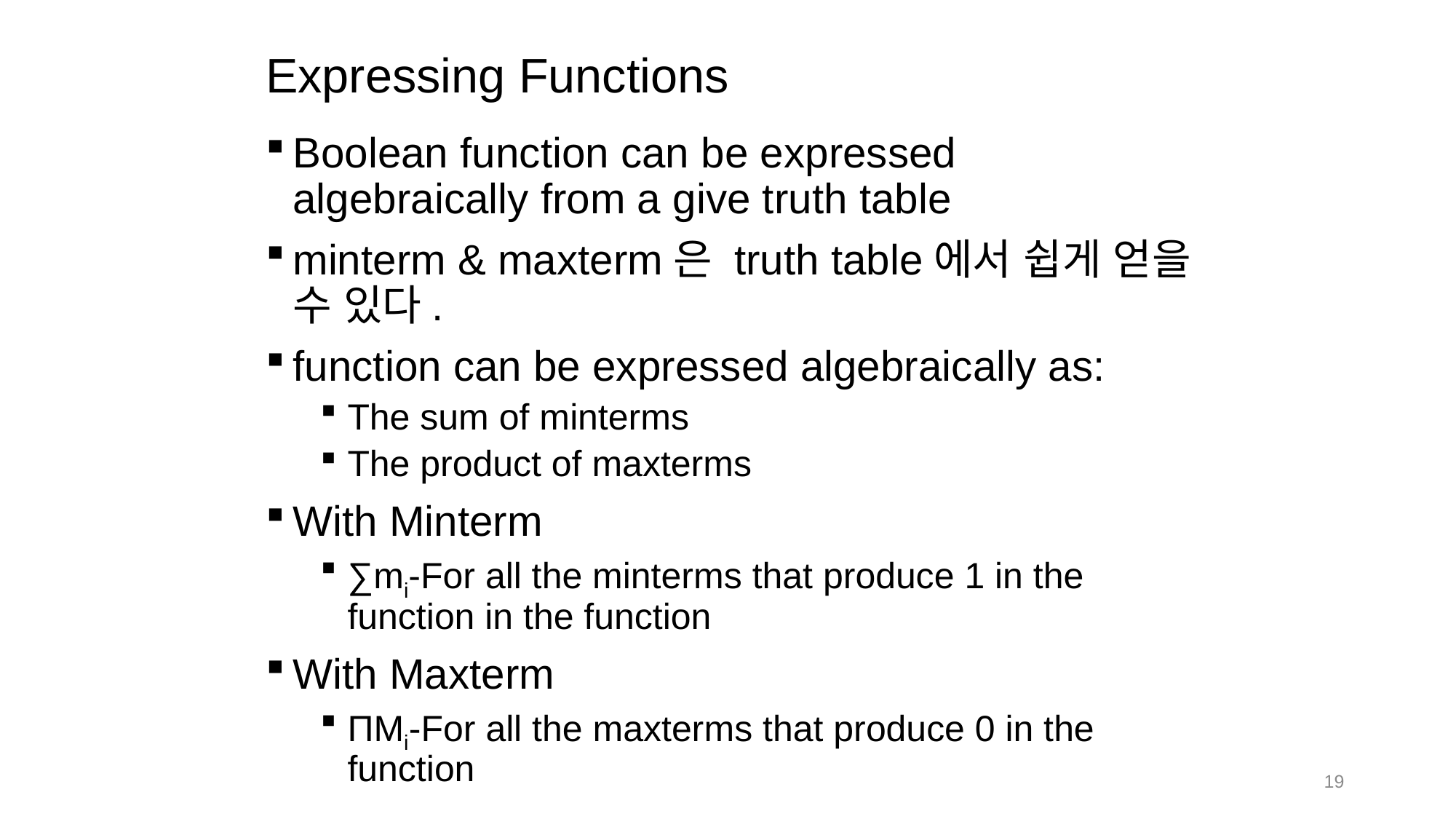

# Expressing Functions
Boolean function can be expressed algebraically from a give truth table
minterm & maxterm은 truth table에서 쉽게 얻을 수 있다.
function can be expressed algebraically as:
The sum of minterms
The product of maxterms
With Minterm
∑mi-For all the minterms that produce 1 in the function in the function
With Maxterm
ΠMi-For all the maxterms that produce 0 in the function

19